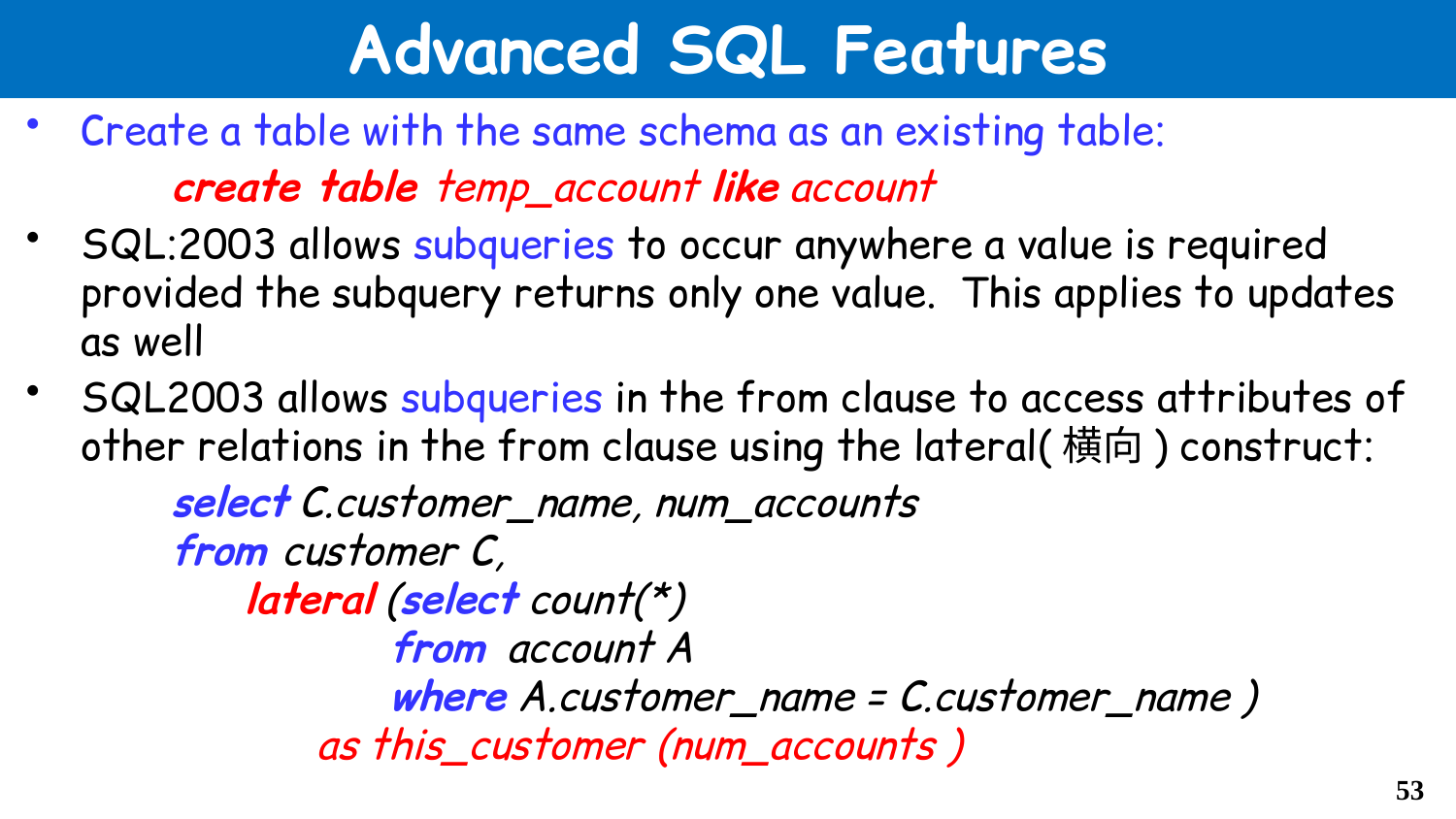

# Advanced SQL Features
Create a table with the same schema as an existing table:
	create table temp_account like account
SQL:2003 allows subqueries to occur anywhere a value is required provided the subquery returns only one value.  This applies to updates as well
SQL2003 allows subqueries in the from clause to access attributes of other relations in the from clause using the lateral(横向) construct:
	select C.customer_name, num_accounts
	from customer C,
	      lateral (select count(*)
	  	      from  account A
		      where A.customer_name = C.customer_name )
		as this_customer (num_accounts )